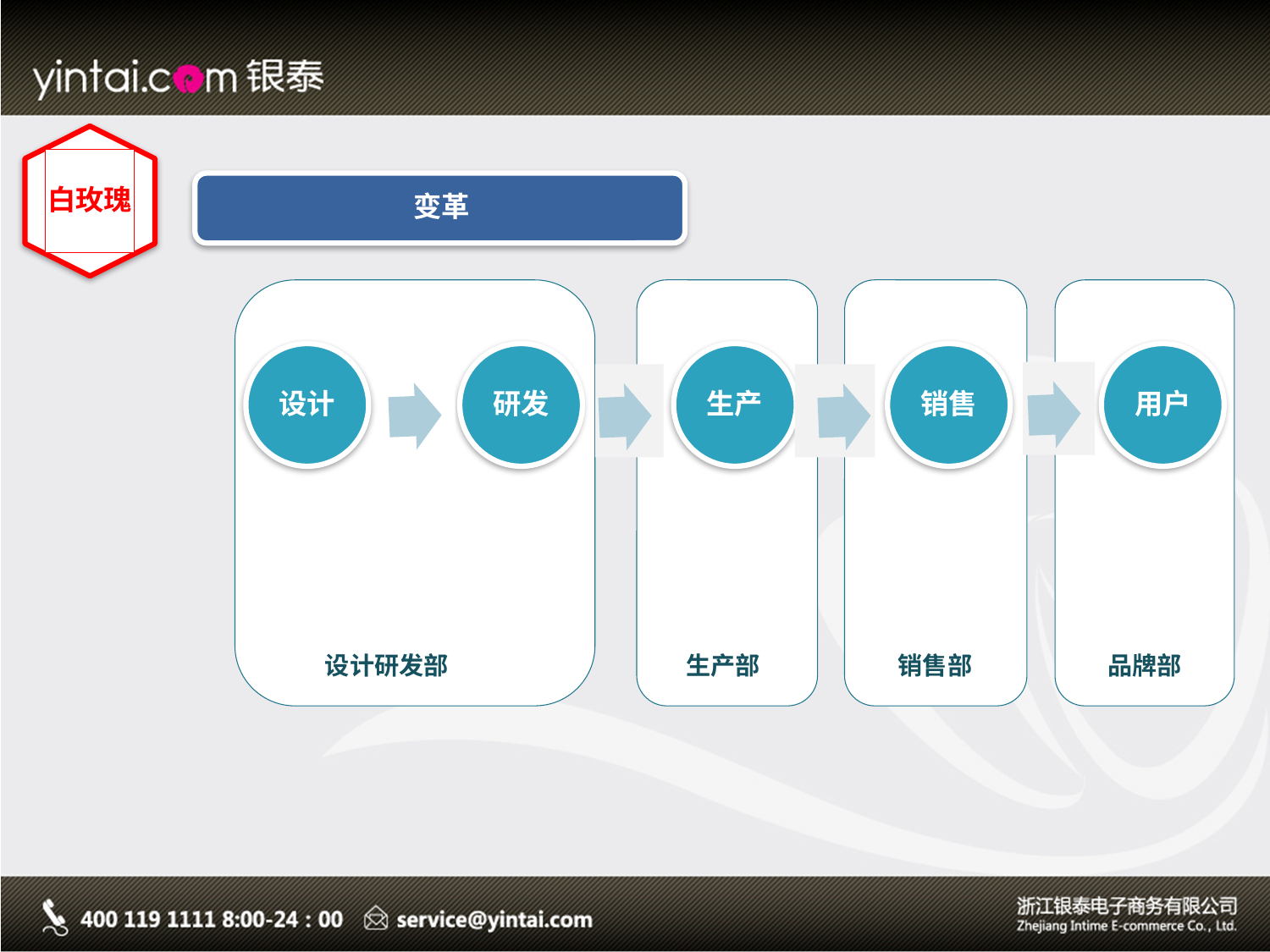

变革

白玫瑰

设计

研发

生产

销售

用户

设计研发部
生产部
销售部
品牌部